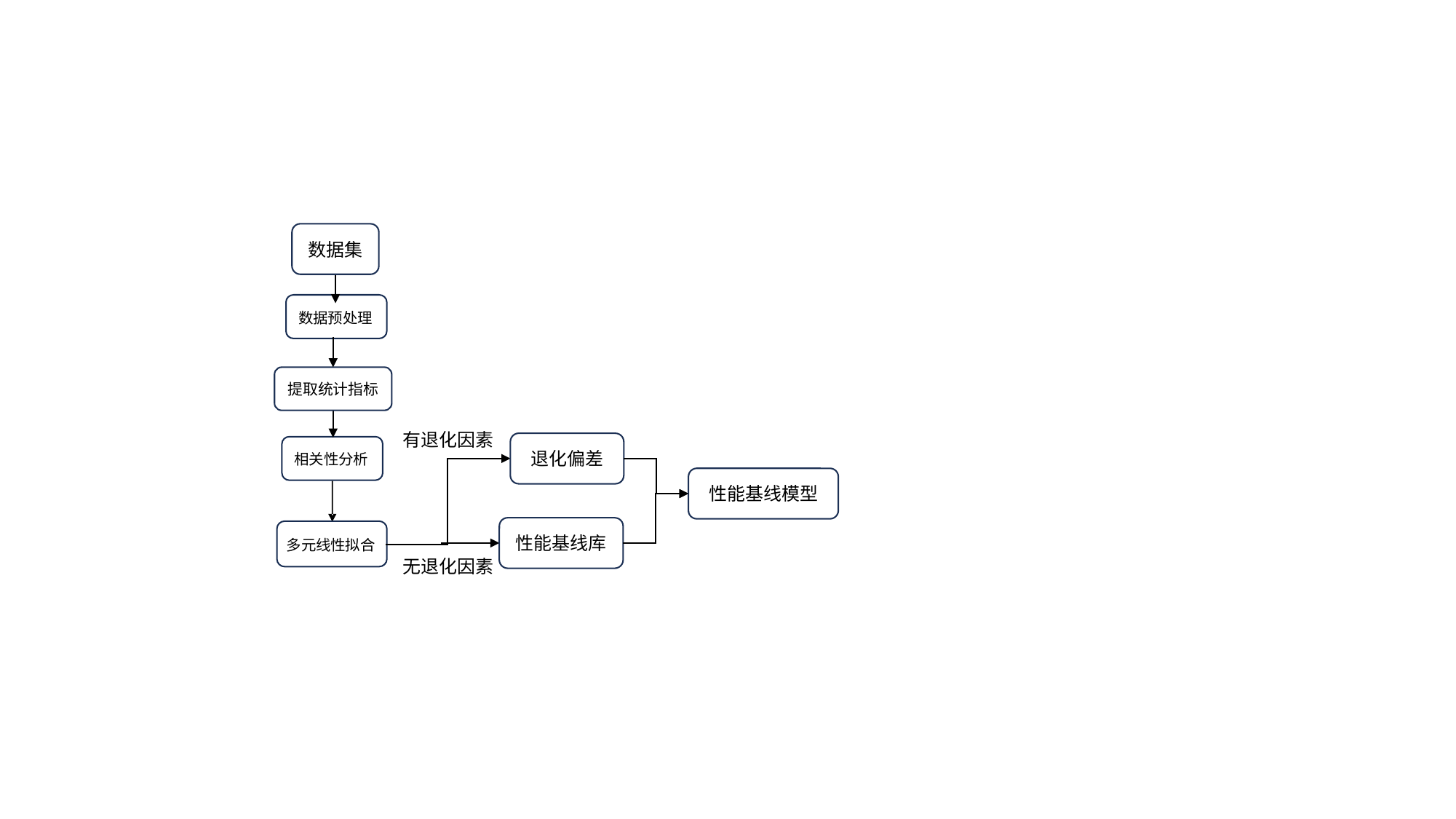

数据集

数据预处理
提取统计指标
有退化因素
退化偏差

相关性分析
性能基线模型

性能基线库

多元线性拟合
无退化因素